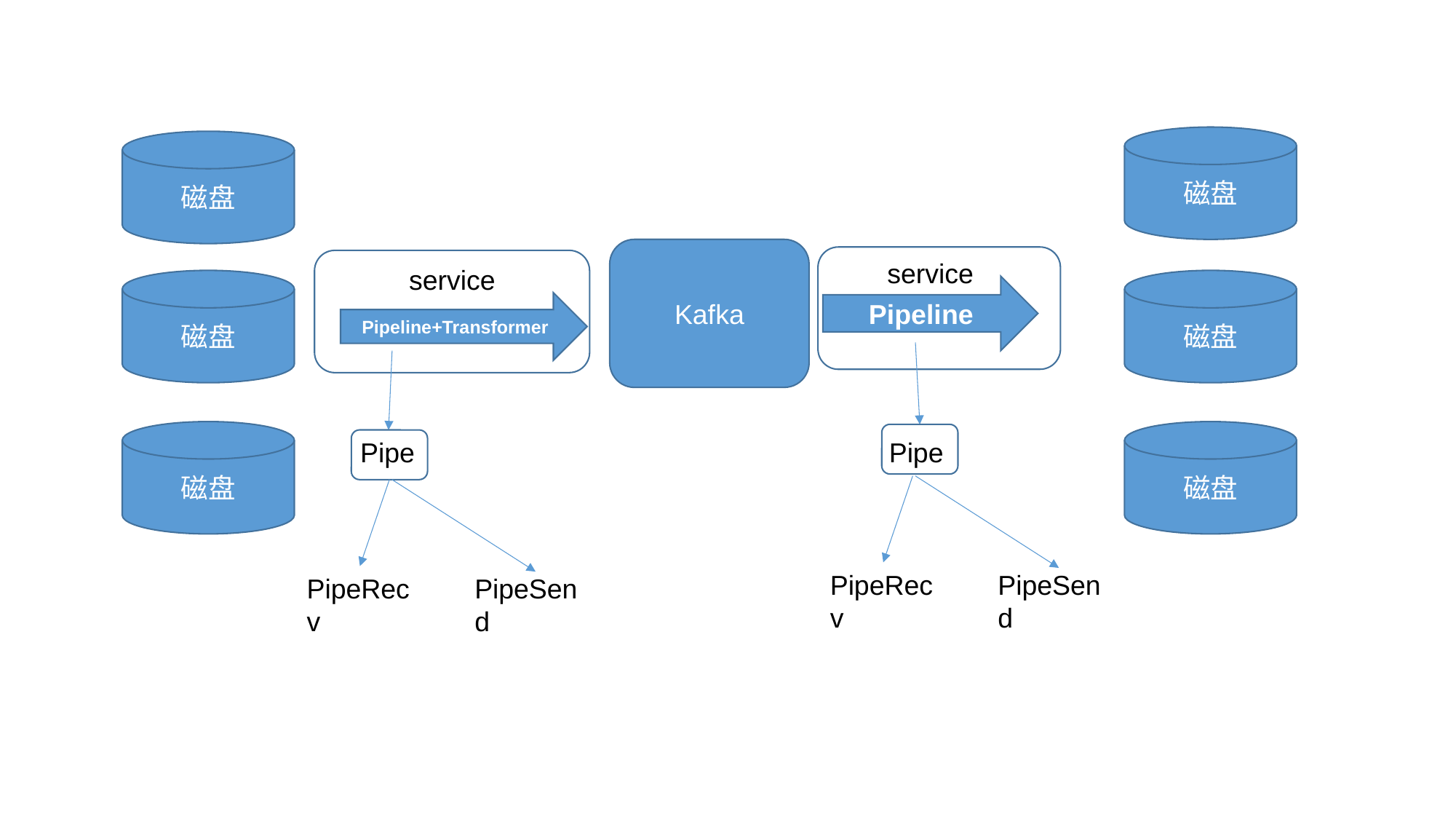

磁盘
磁盘
磁盘
磁盘
Kafka

service
service
磁盘
Pipeline
Pipeline+Transformer
磁盘

Pipe

Pipe
PipeRecv
PipeSend
PipeRecv
PipeSend